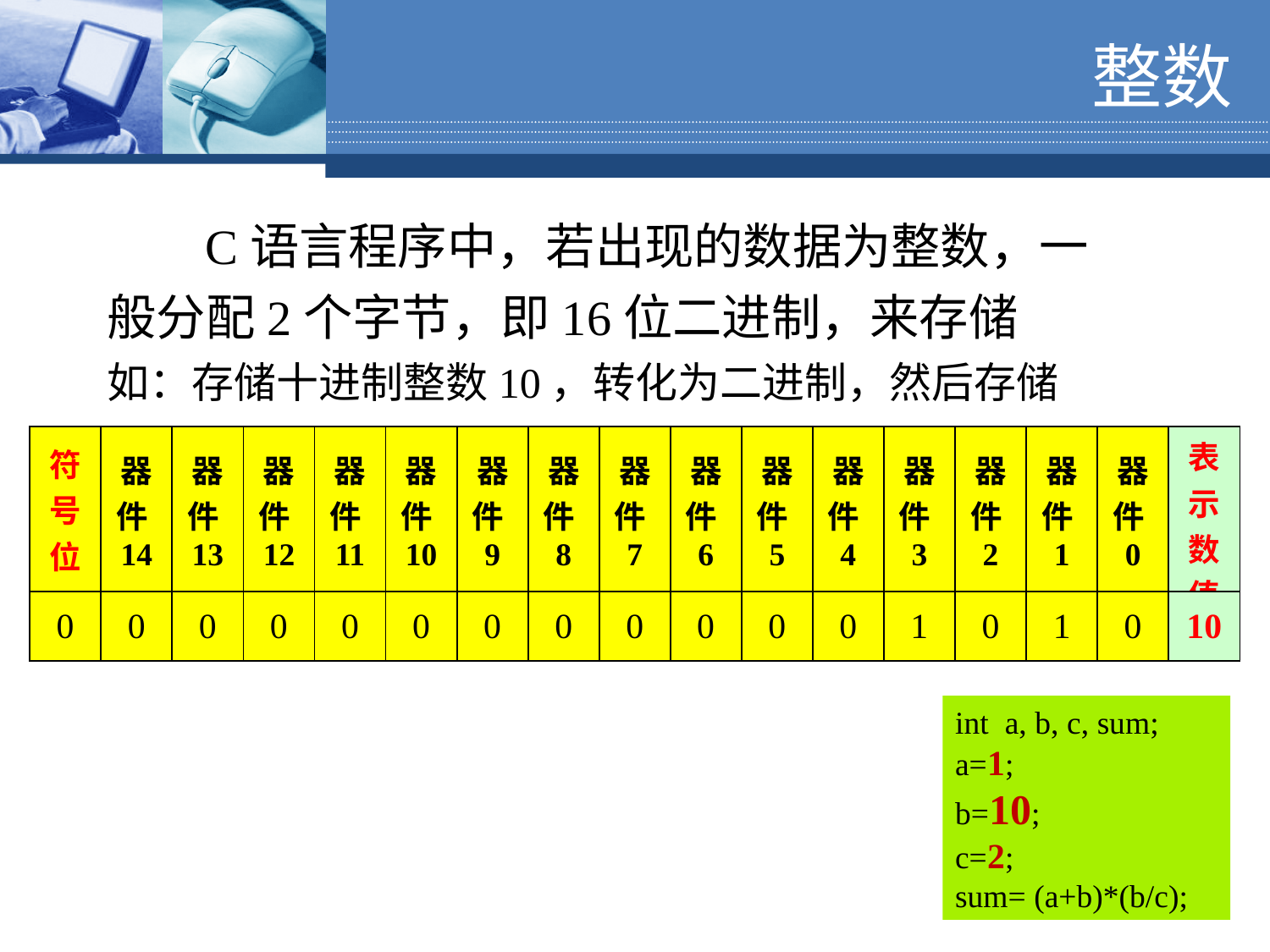

# 整数
        C语言程序中，若出现的数据为整数，一般分配2个字节，即16位二进制，来存储
如：存储十进制整数10，转化为二进制，然后存储
| 符号位 | 器件14 | 器件13 | 器件12 | 器件11 | 器件10 | 器件9 | 器件8 | 器件7 | 器件6 | 器件5 | 器件4 | 器件3 | 器件2 | 器件1 | 器件0 | 表示数值 |
| --- | --- | --- | --- | --- | --- | --- | --- | --- | --- | --- | --- | --- | --- | --- | --- | --- |
| 0 | 0 | 0 | 0 | 0 | 0 | 0 | 0 | 0 | 0 | 0 | 0 | 1 | 0 | 1 | 0 | 10 |
int  a, b, c, sum;
a=1;
b=10;
c=2;
sum= (a+b)*(b/c);